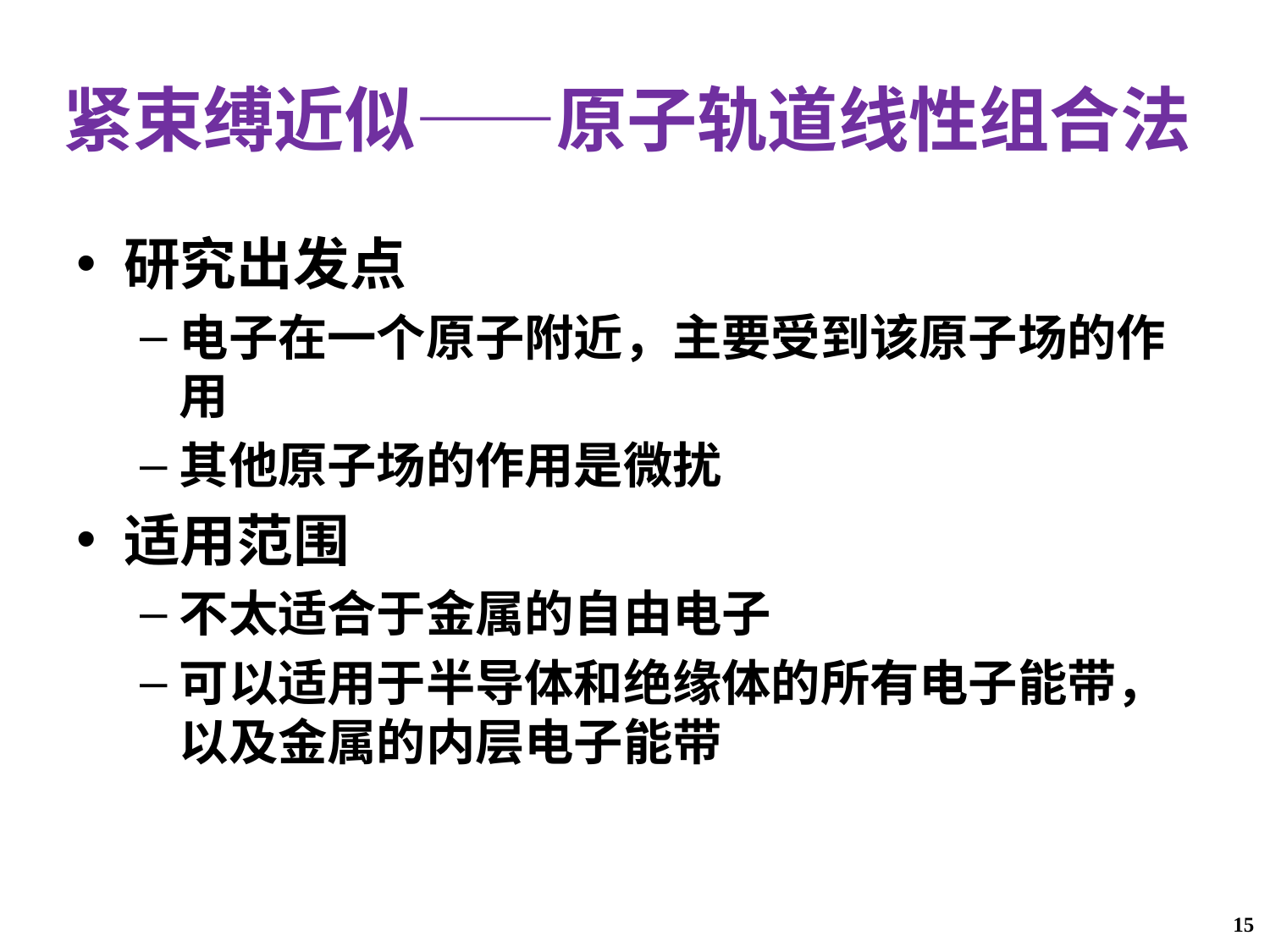

# 紧束缚近似——原子轨道线性组合法
研究出发点
电子在一个原子附近，主要受到该原子场的作用
其他原子场的作用是微扰
适用范围
不太适合于金属的自由电子
可以适用于半导体和绝缘体的所有电子能带，以及金属的内层电子能带
15